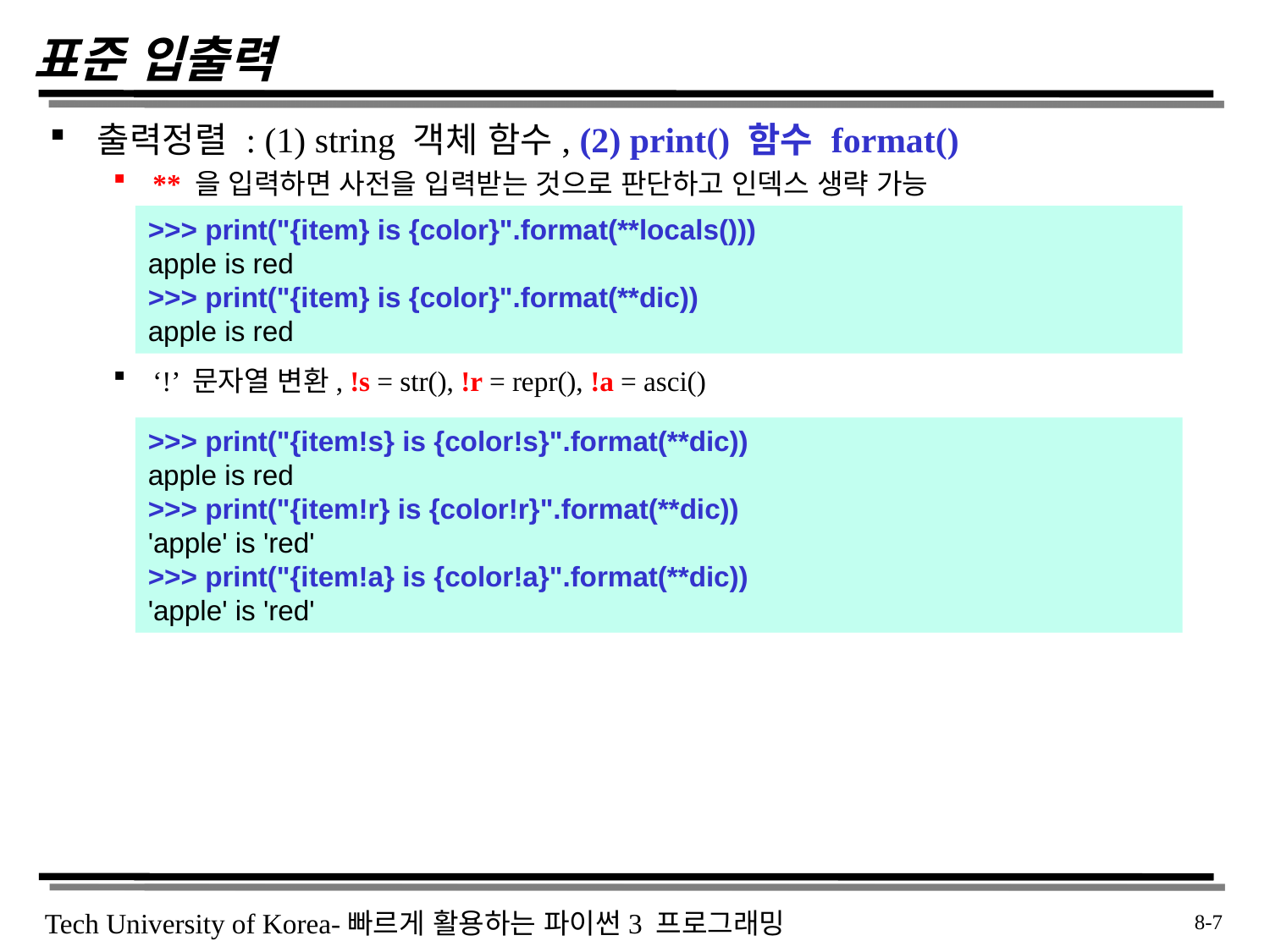

# 표준 입출력
출력정렬 : (1) string 객체 함수, (2) print() 함수 format()
** 을 입력하면 사전을 입력받는 것으로 판단하고 인덱스 생략 가능

‘!’ 문자열 변환, !s = str(), !r = repr(), !a = asci()

>>> print("{item} is {color}".format(**locals()))
apple is red
>>> print("{item} is {color}".format(**dic))
apple is red
>>> print("{item!s} is {color!s}".format(**dic))
apple is red
>>> print("{item!r} is {color!r}".format(**dic))
'apple' is 'red'
>>> print("{item!a} is {color!a}".format(**dic))
'apple' is 'red'
 8-7